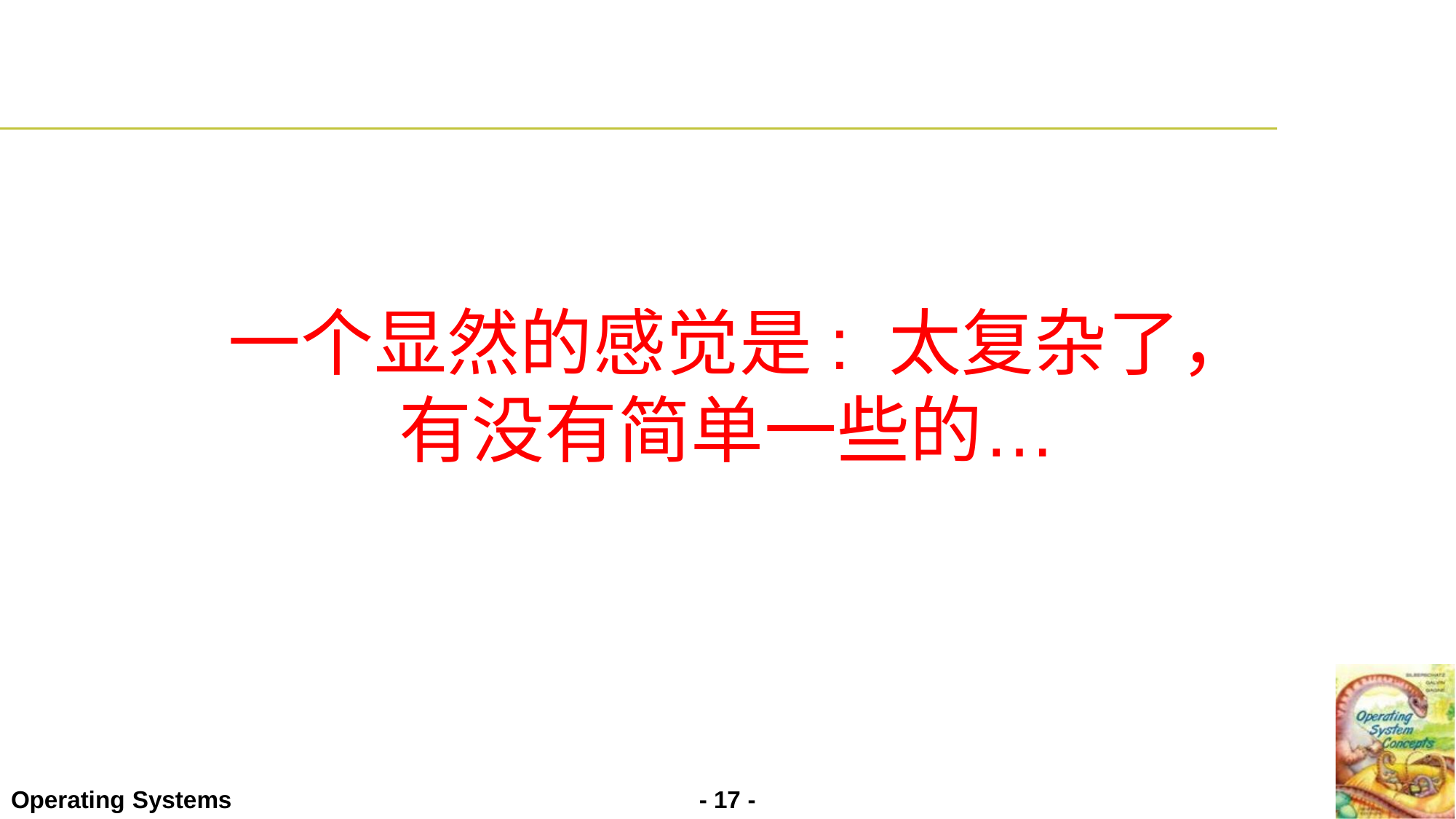

一个显然的感觉是: 太复杂了，
有没有简单一些的…

- 17 -
Operating Systems